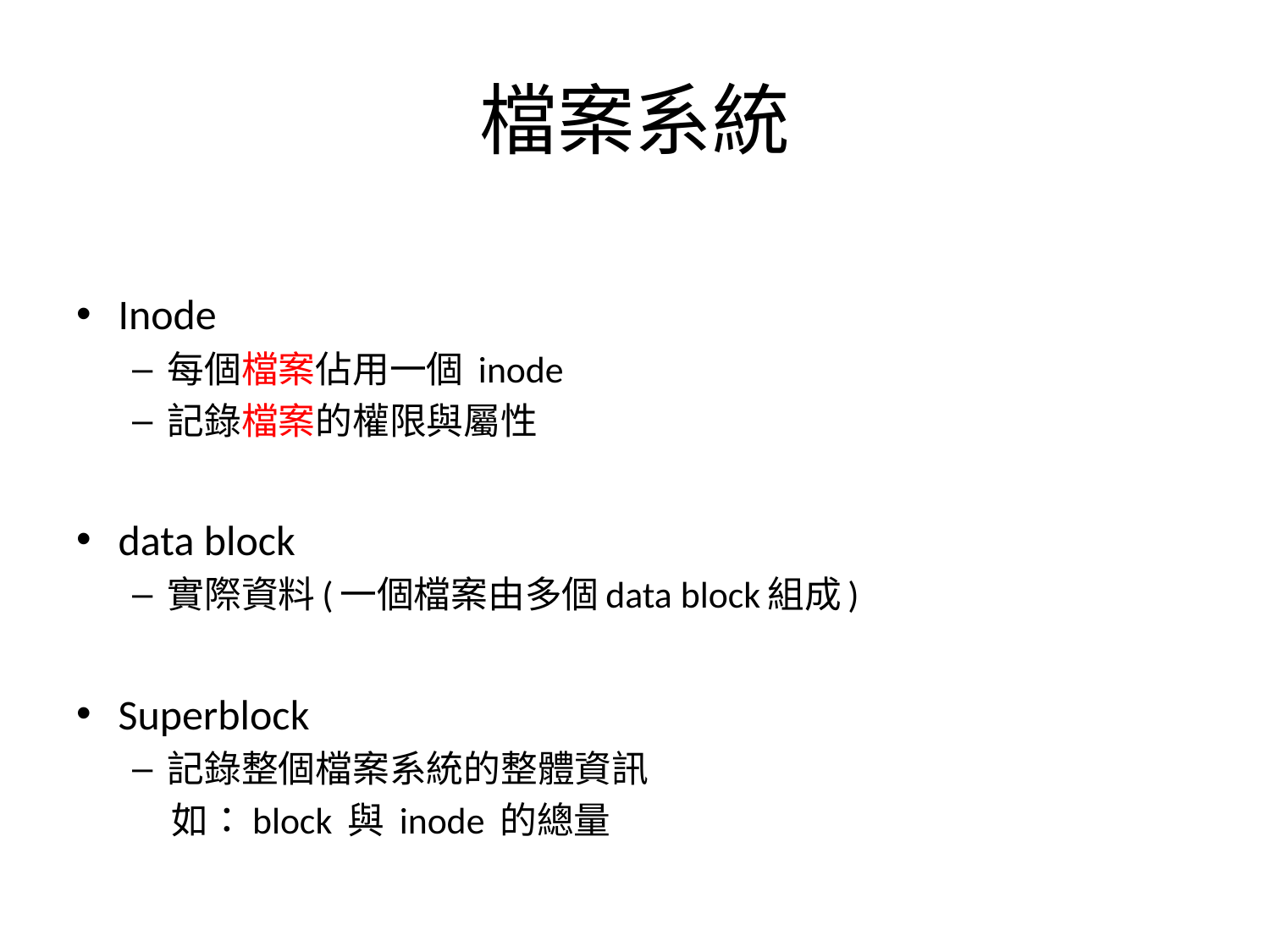

# 檔案系統

Inode
每個檔案佔用一個 inode
記錄檔案的權限與屬性

data block
實際資料(一個檔案由多個data block組成)

Superblock
記錄整個檔案系統的整體資訊
    如：block 與 inode 的總量